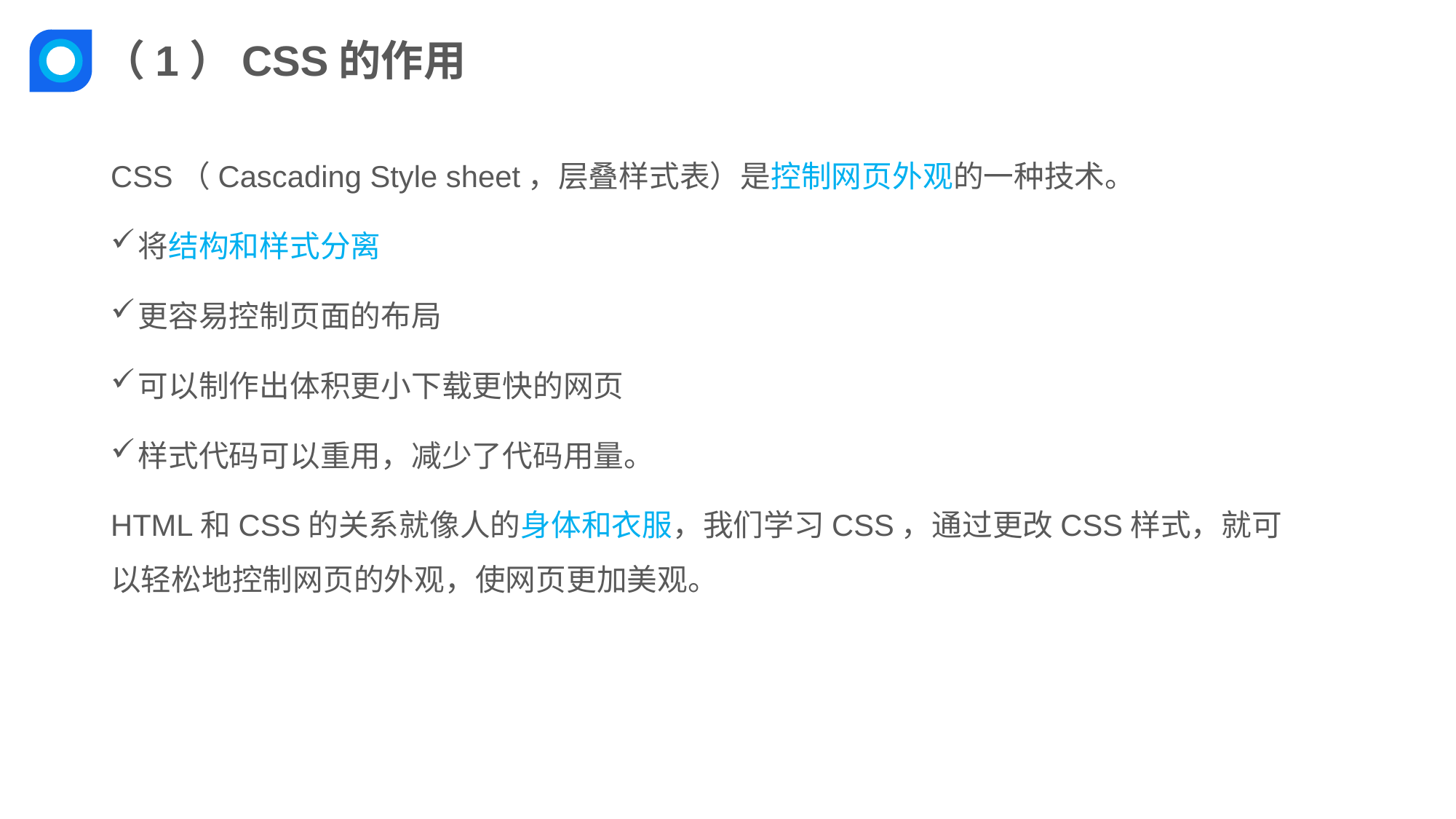

（1）CSS的作用

CSS（Cascading Style sheet，层叠样式表）是控制网页外观的一种技术。
将结构和样式分离
更容易控制页面的布局
可以制作出体积更小下载更快的网页
样式代码可以重用，减少了代码用量。
HTML和CSS的关系就像人的身体和衣服，我们学习CSS，通过更改CSS样式，就可以轻松地控制网页的外观，使网页更加美观。